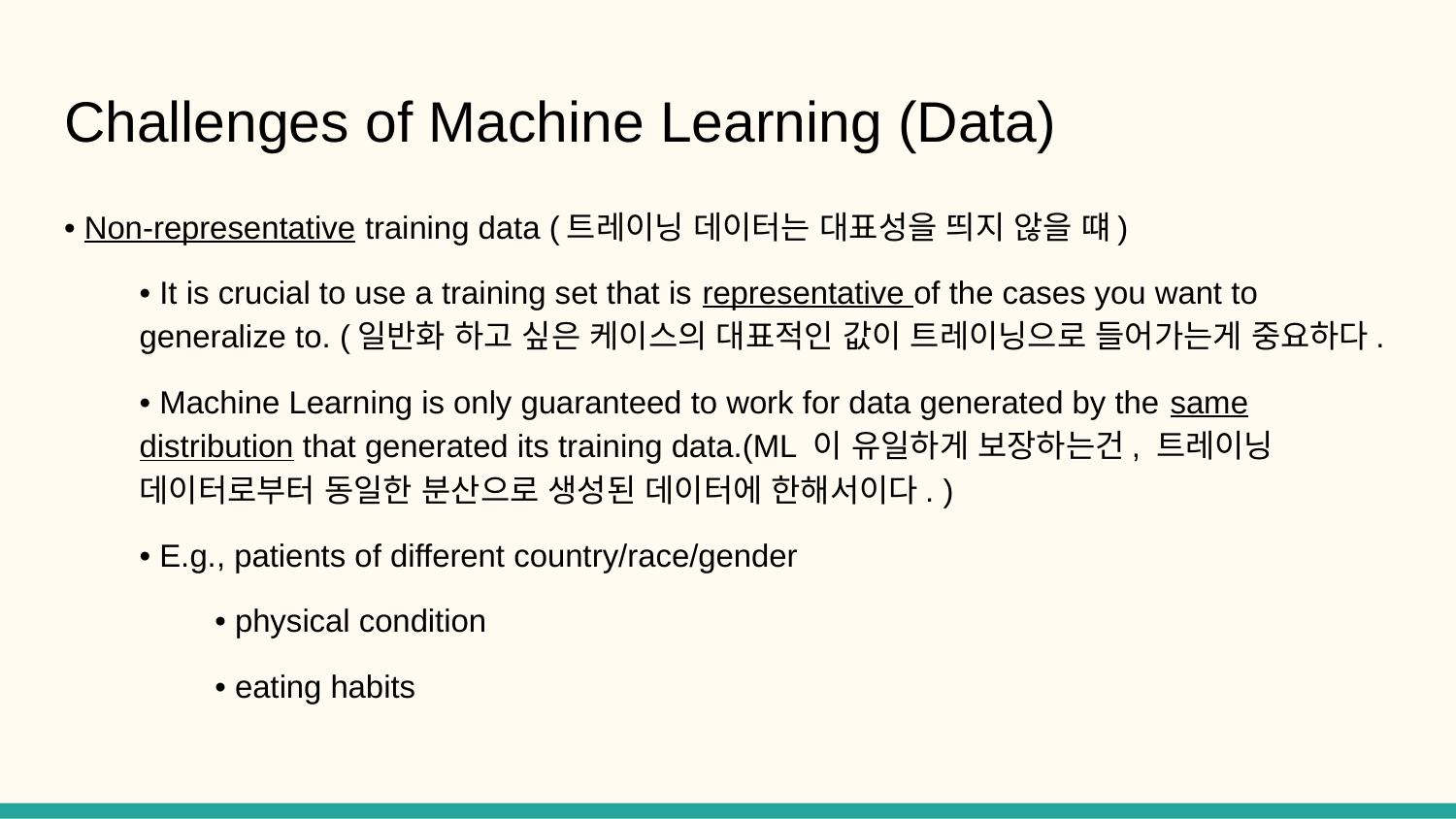

# Challenges of Machine Learning (Data)

• Non-representative training data (트레이닝 데이터는 대표성을 띄지 않을 떄)
• It is crucial to use a training set that is representative of the cases you want to generalize to. (일반화 하고 싶은 케이스의 대표적인 값이 트레이닝으로 들어가는게 중요하다.
• Machine Learning is only guaranteed to work for data generated by the same distribution that generated its training data.(ML 이 유일하게 보장하는건, 트레이닝 데이터로부터 동일한 분산으로 생성된 데이터에 한해서이다. )
• E.g., patients of different country/race/gender
• physical condition
• eating habits